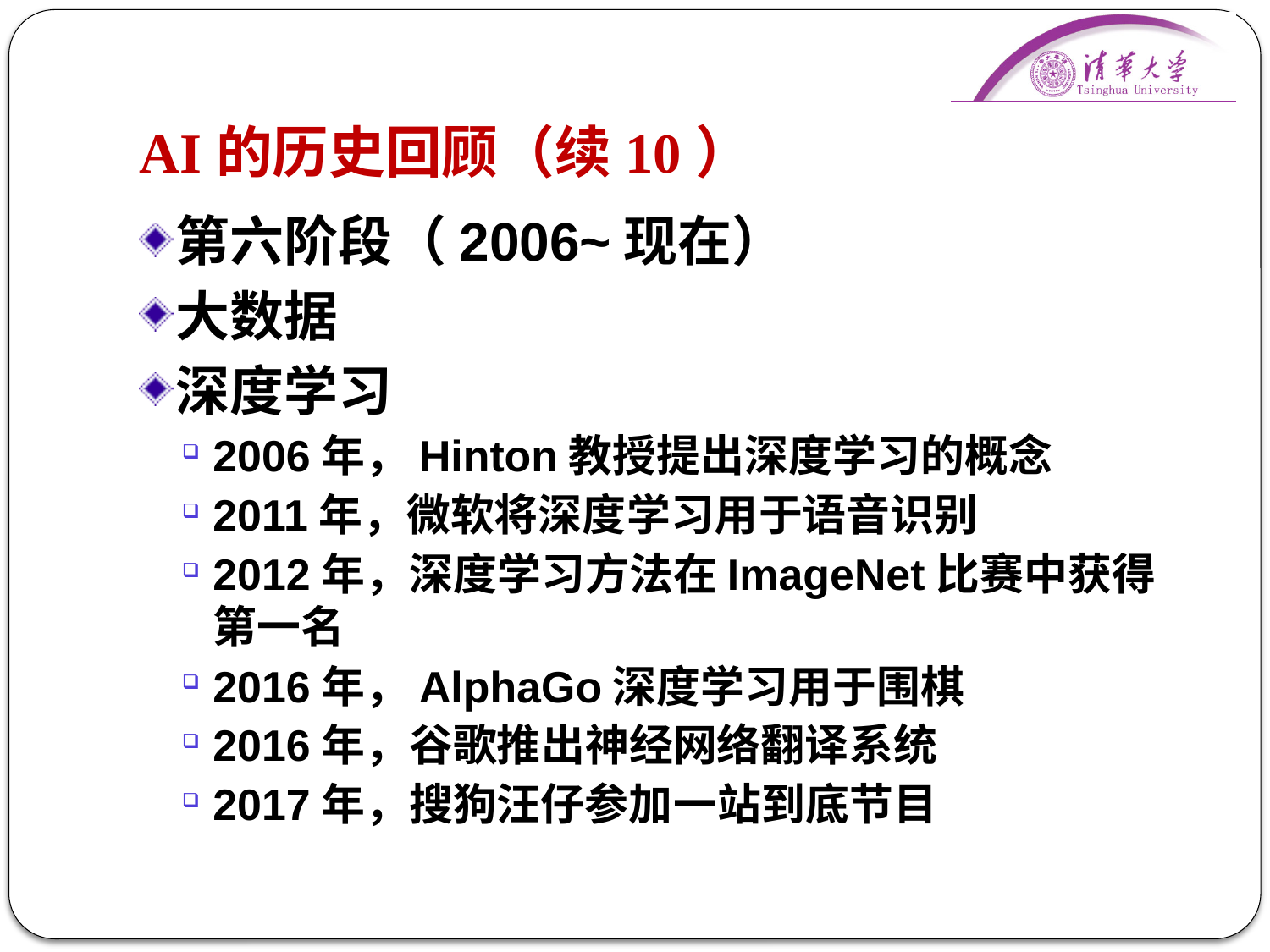

# AI的历史回顾（续10）
第六阶段（2006~现在）
大数据
深度学习
2006年，Hinton教授提出深度学习的概念
2011年，微软将深度学习用于语音识别
2012年，深度学习方法在ImageNet比赛中获得第一名
2016年，AlphaGo深度学习用于围棋
2016年，谷歌推出神经网络翻译系统
2017年，搜狗汪仔参加一站到底节目